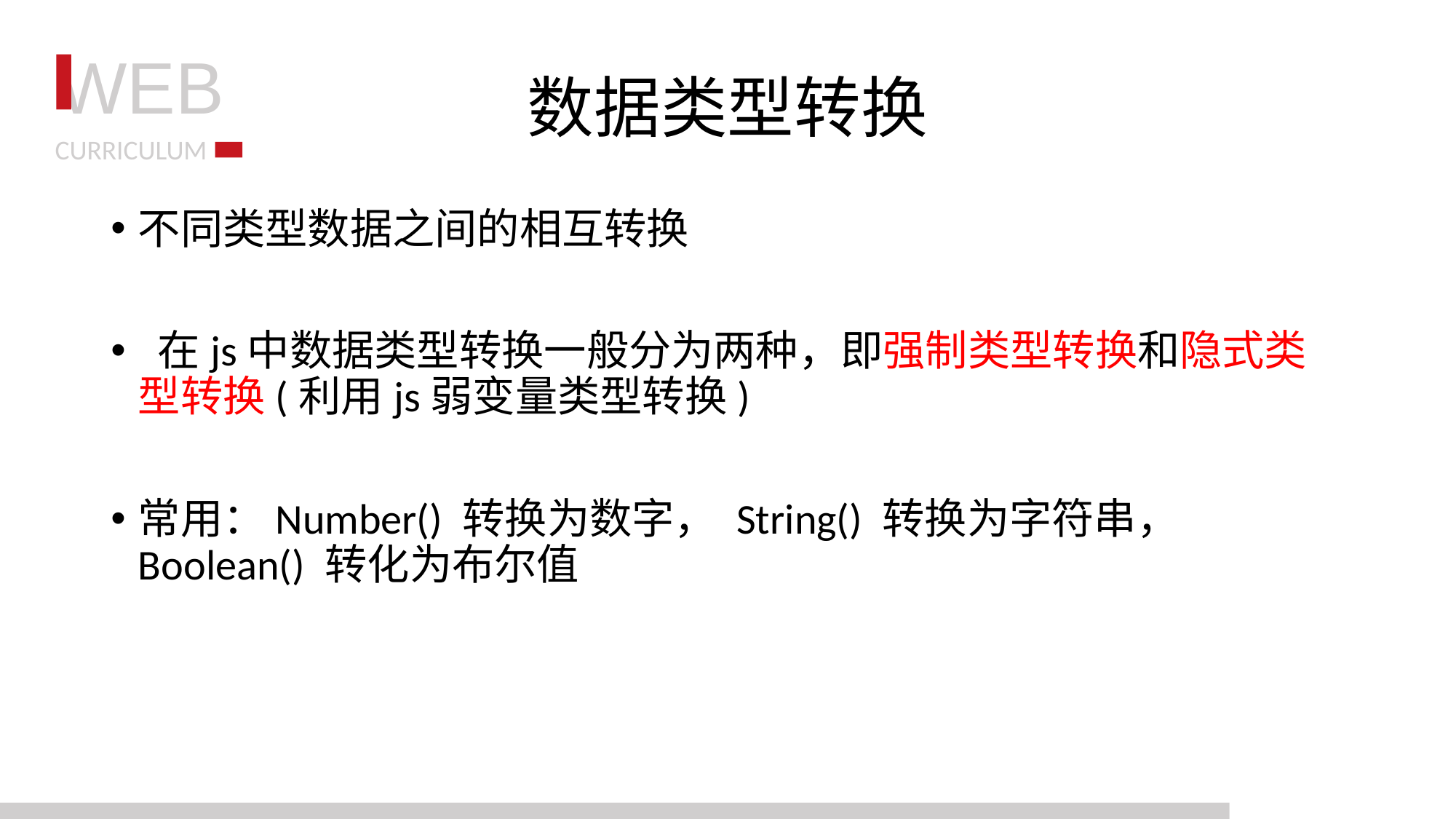

# 数据类型转换
不同类型数据之间的相互转换

 在js中数据类型转换一般分为两种，即强制类型转换和隐式类型转换(利用js弱变量类型转换)

常用：Number() 转换为数字， String() 转换为字符串， Boolean() 转化为布尔值